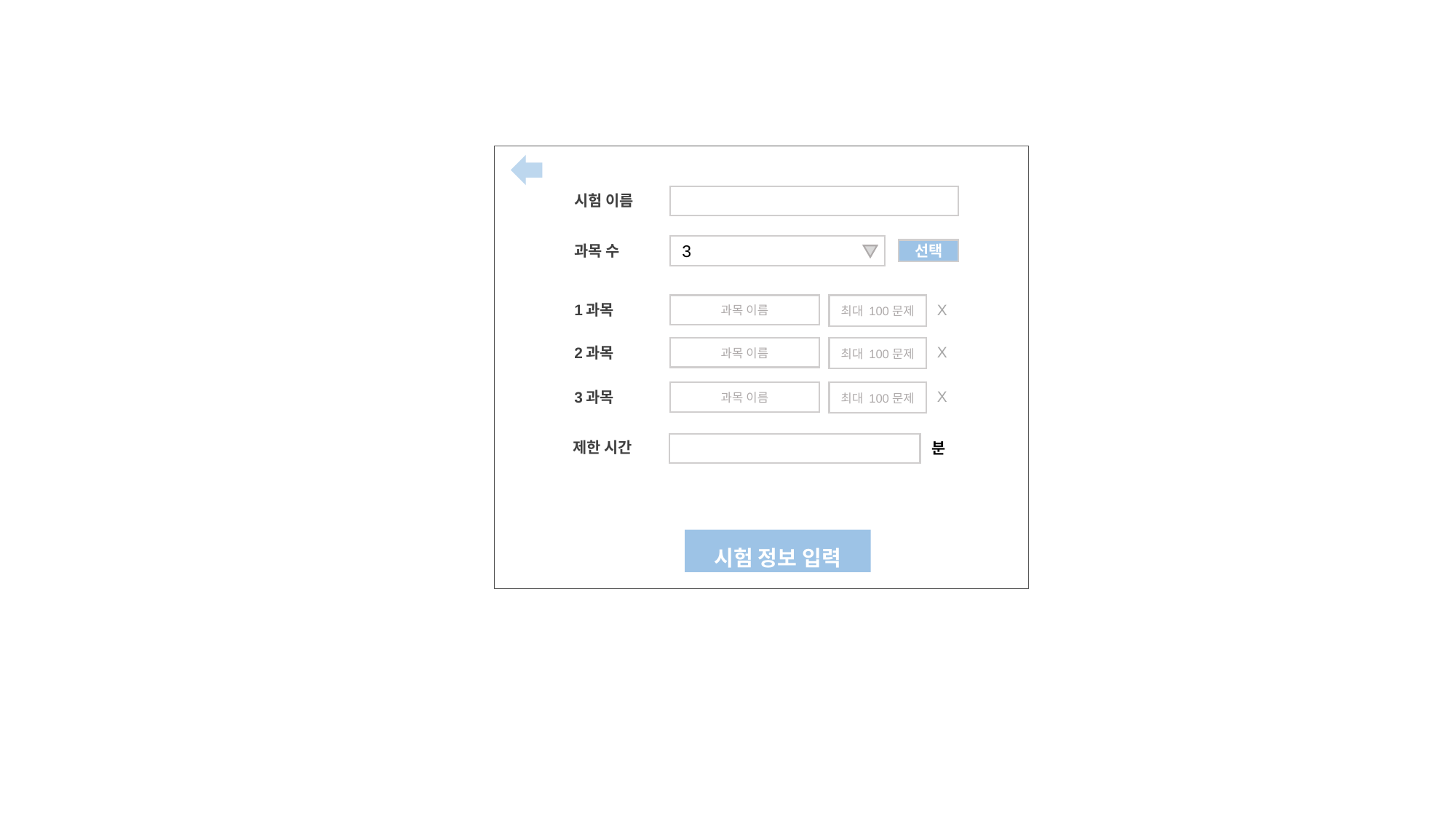

시험 이름

과목 수
3

선택

1과목
X

최대 100문제

과목 이름

2과목
X

최대 100문제

과목 이름

3과목
X

최대 100문제

과목 이름

제한 시간
분

시험 정보 입력